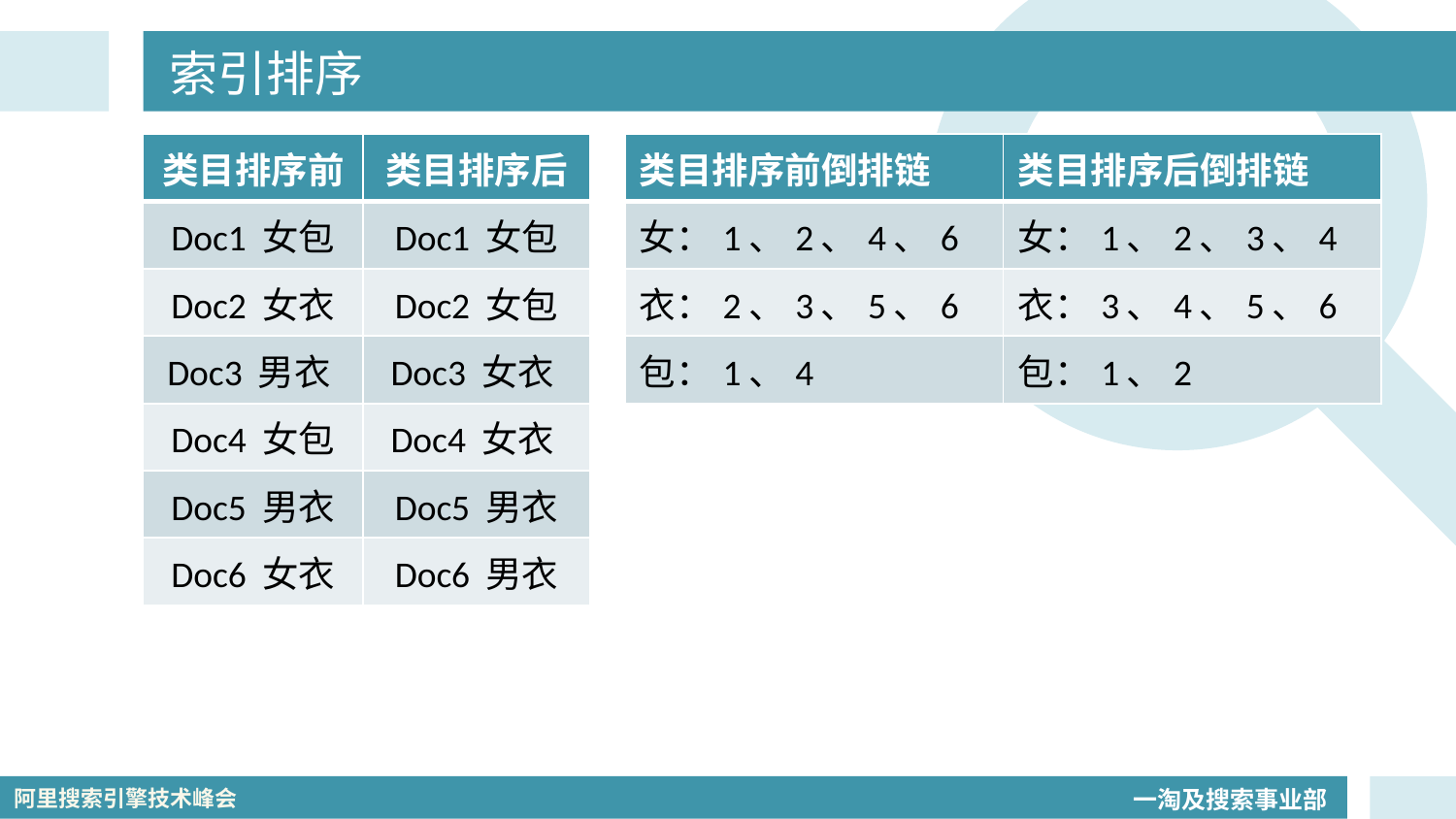

# 索引排序
| 类目排序前 | 类目排序后 |
| --- | --- |
| Doc1 女包 | Doc1 女包 |
| Doc2 女衣 | Doc2 女包 |
| Doc3 男衣 | Doc3 女衣 |
| Doc4 女包 | Doc4 女衣 |
| Doc5 男衣 | Doc5 男衣 |
| Doc6 女衣 | Doc6 男衣 |
| 类目排序前倒排链 | 类目排序后倒排链 |
| --- | --- |
| 女：1、2、4、6 | 女：1、2、3、4 |
| 衣：2、3、5、6 | 衣：3、4、5、6 |
| 包：1、4 | 包：1、2 |